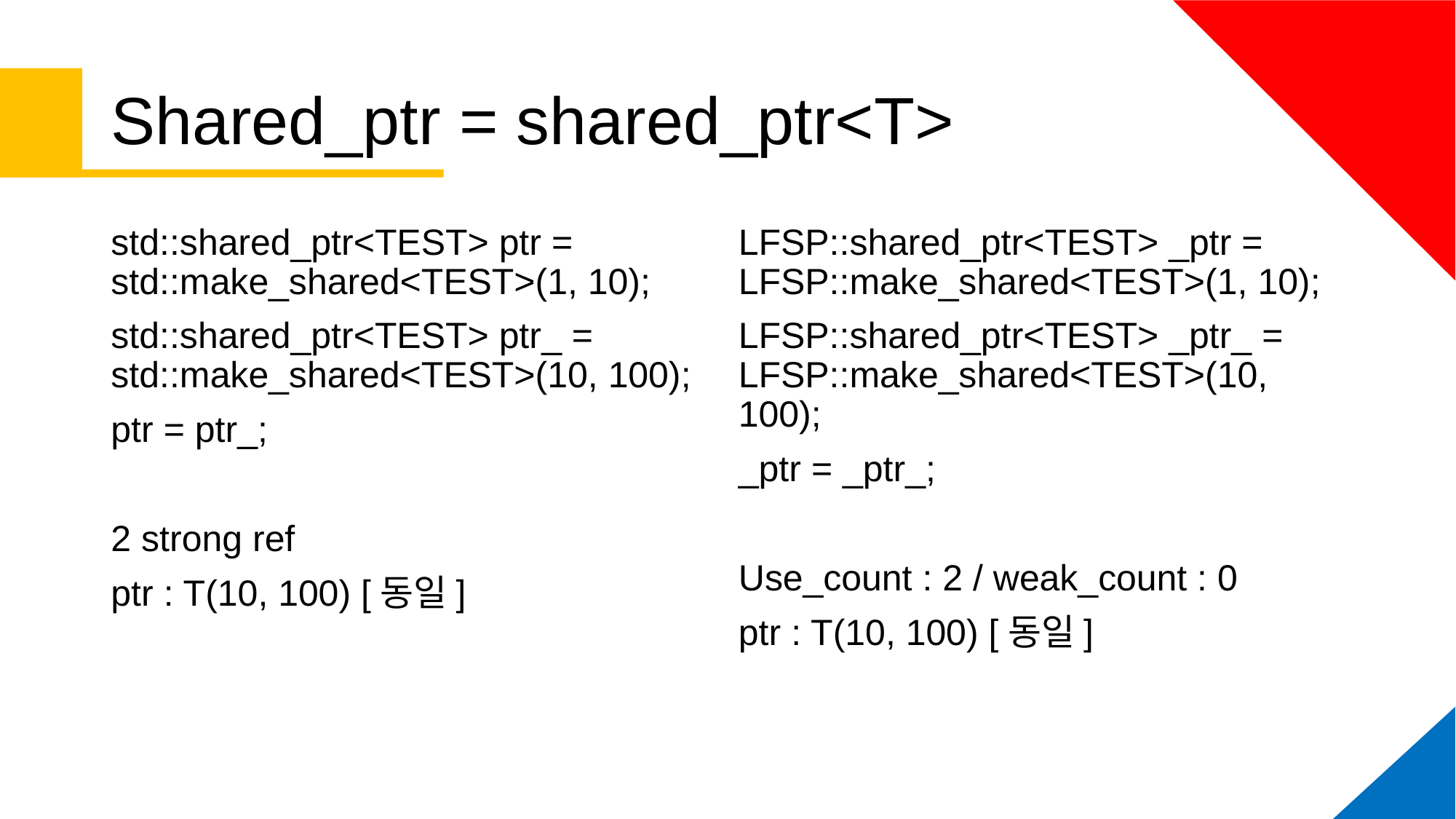

# Shared_ptr = shared_ptr<T>

std::shared_ptr<TEST> ptr = std::make_shared<TEST>(1, 10);
std::shared_ptr<TEST> ptr_ = std::make_shared<TEST>(10, 100);
ptr = ptr_;

2 strong ref
ptr : T(10, 100) [동일]

LFSP::shared_ptr<TEST> _ptr = LFSP::make_shared<TEST>(1, 10);
LFSP::shared_ptr<TEST> _ptr_ = LFSP::make_shared<TEST>(10, 100);
_ptr = _ptr_;

Use_count : 2 / weak_count : 0
ptr : T(10, 100) [동일]